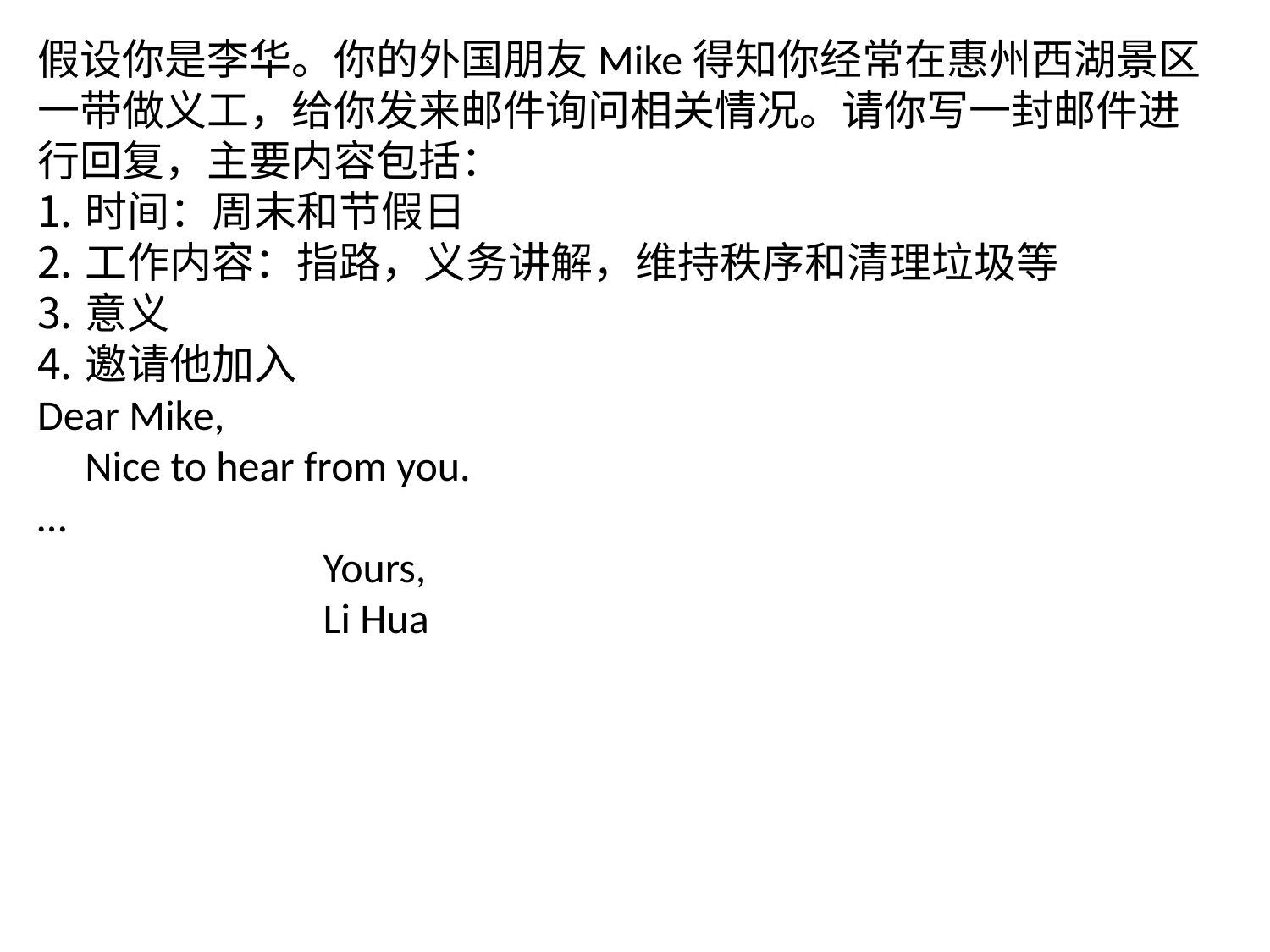

假设你是李华。你的外国朋友Mike得知你经常在惠州西湖景区一带做义工，给你发来邮件询问相关情况。请你写一封邮件进行回复，主要内容包括：
时间：周末和节假日
工作内容：指路，义务讲解，维持秩序和清理垃圾等
意义
邀请他加入
Dear Mike,
     Nice to hear from you.
…
                              Yours,
                              Li Hua